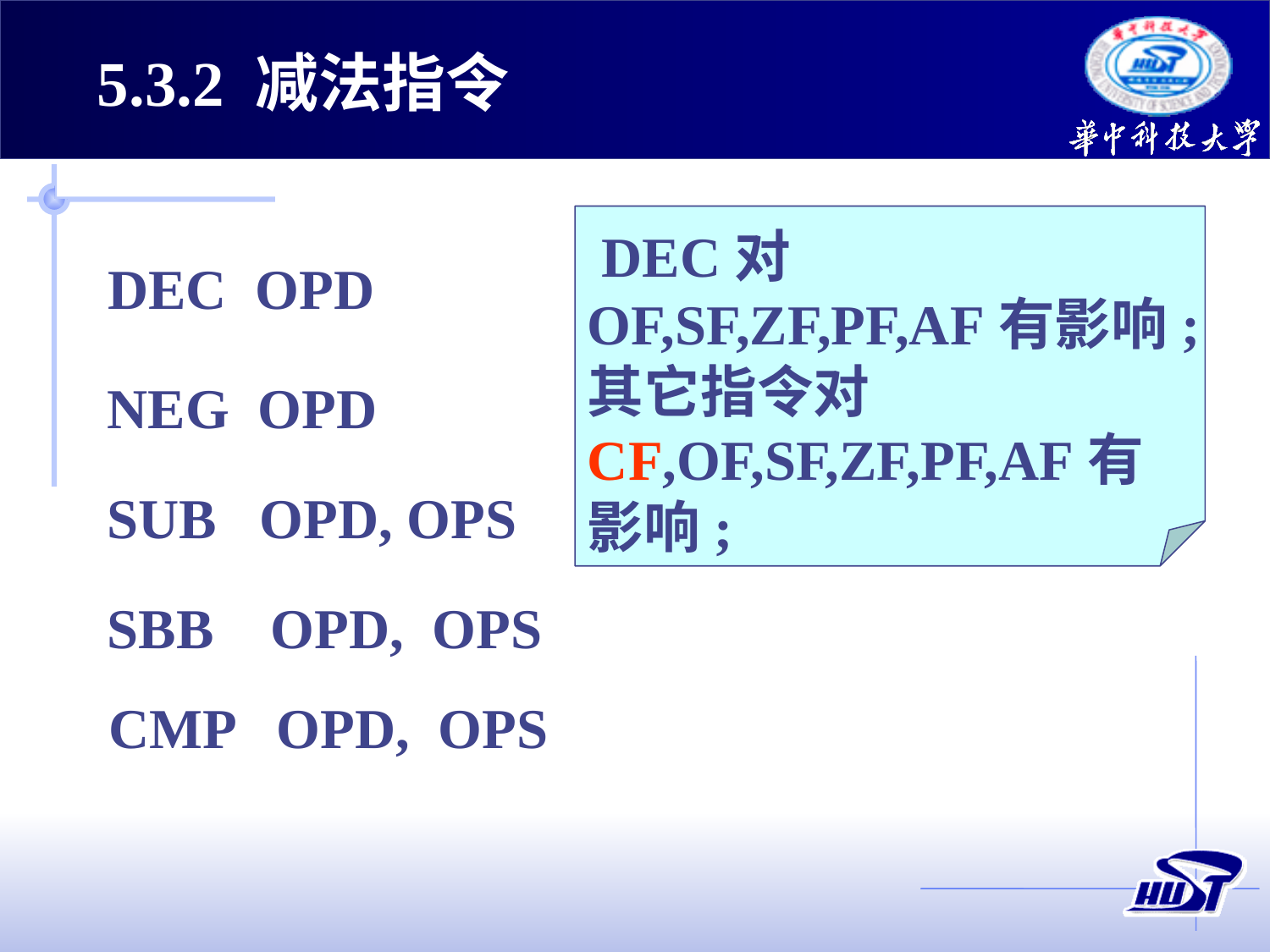

5.3.2 减法指令

 DEC对OF,SF,ZF,PF,AF有影响;
其它指令对CF,OF,SF,ZF,PF,AF有影响;
DEC  OPD
NEG  OPD
SUB   OPD, OPS
SBB    OPD,  OPS
CMP   OPD,  OPS